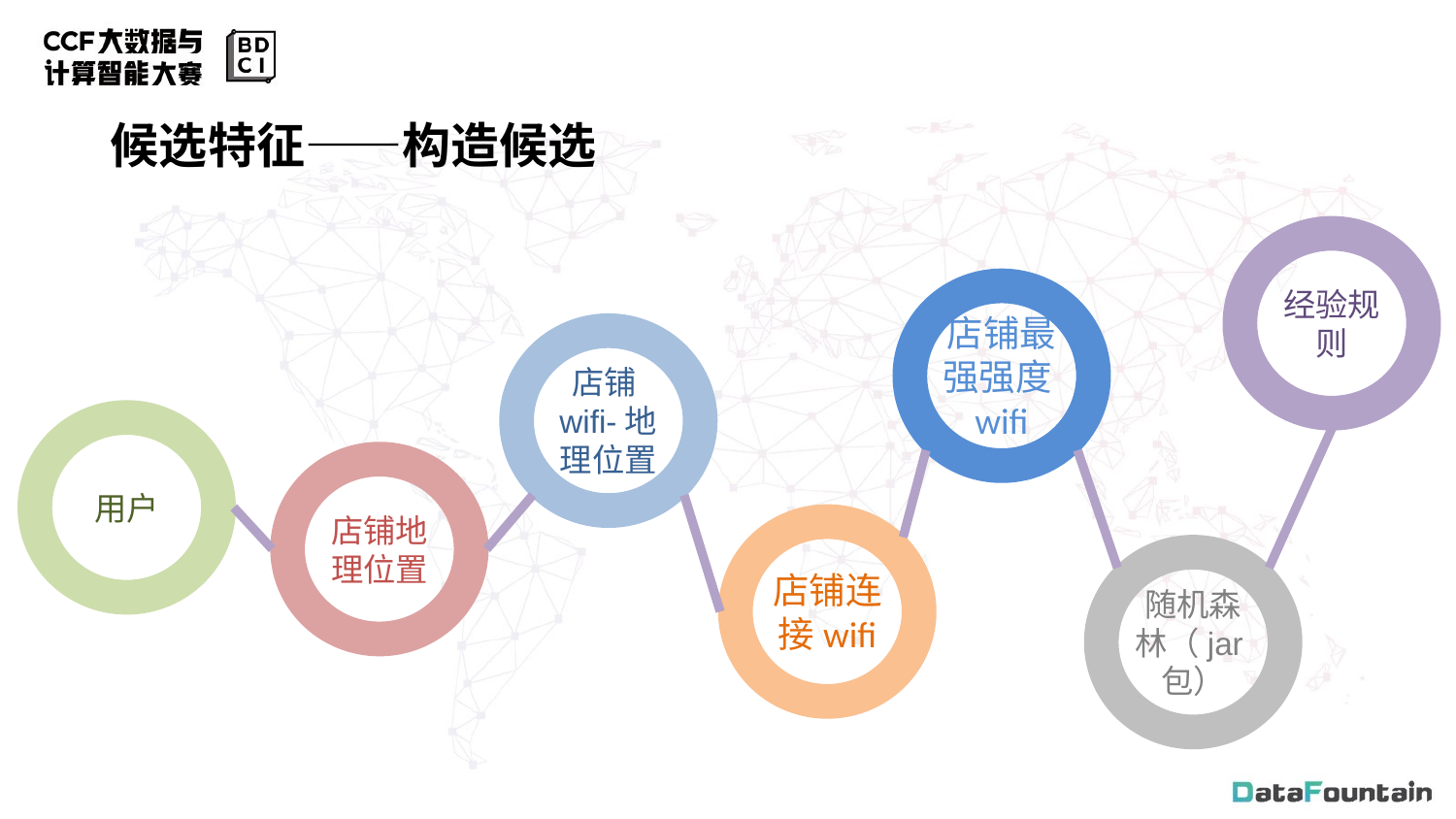

候选特征——构造候选
经验规则
店铺最强强度wifi
店铺wifi-地理位置
用户

店铺地理位置

店铺连接wifi

随机森林（jar包）